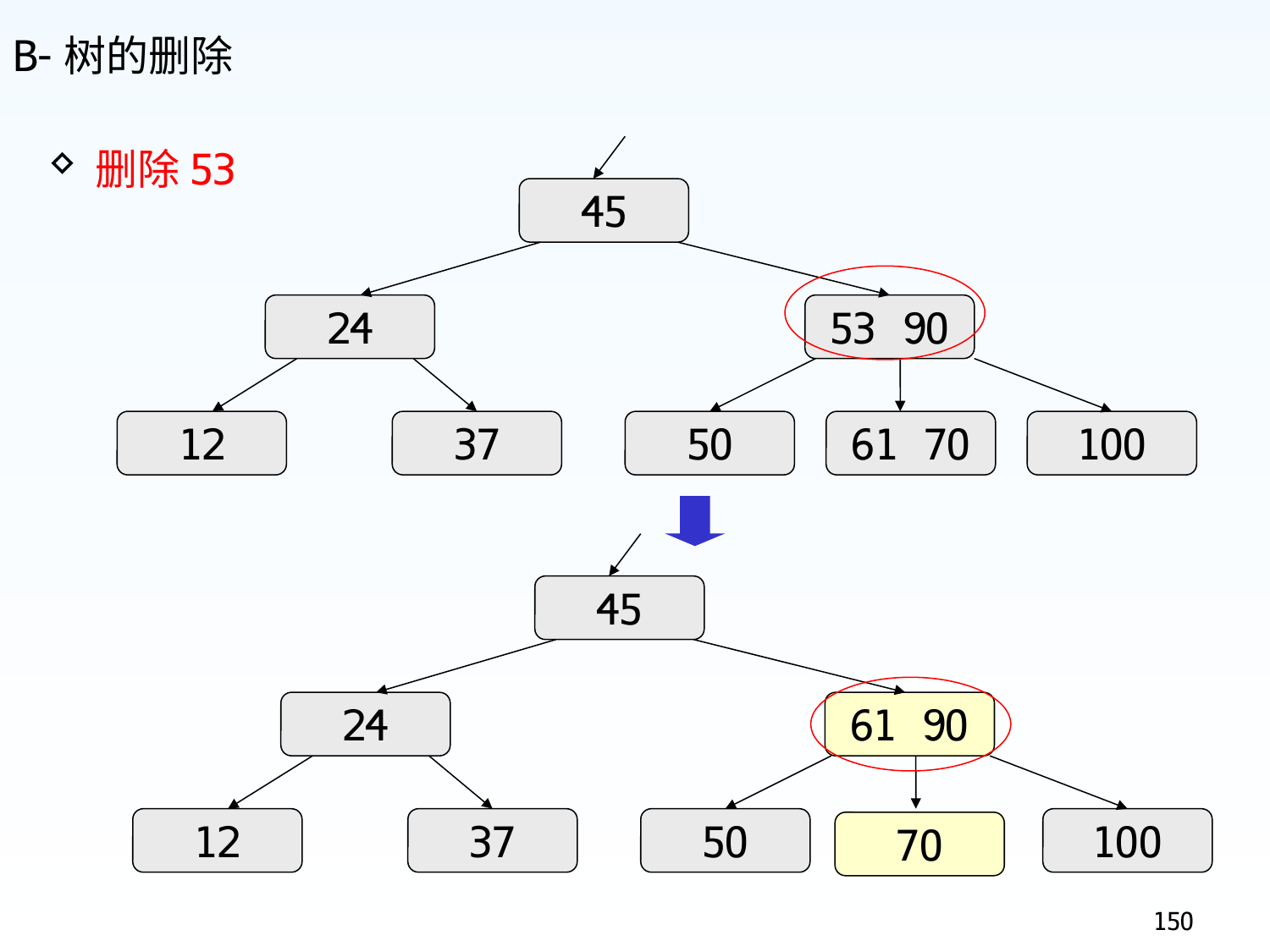

B-树的删除
删除53

45

24
53  90

12
37
50
61  70
100

45

24
61  90

12
37
50
100
70

150